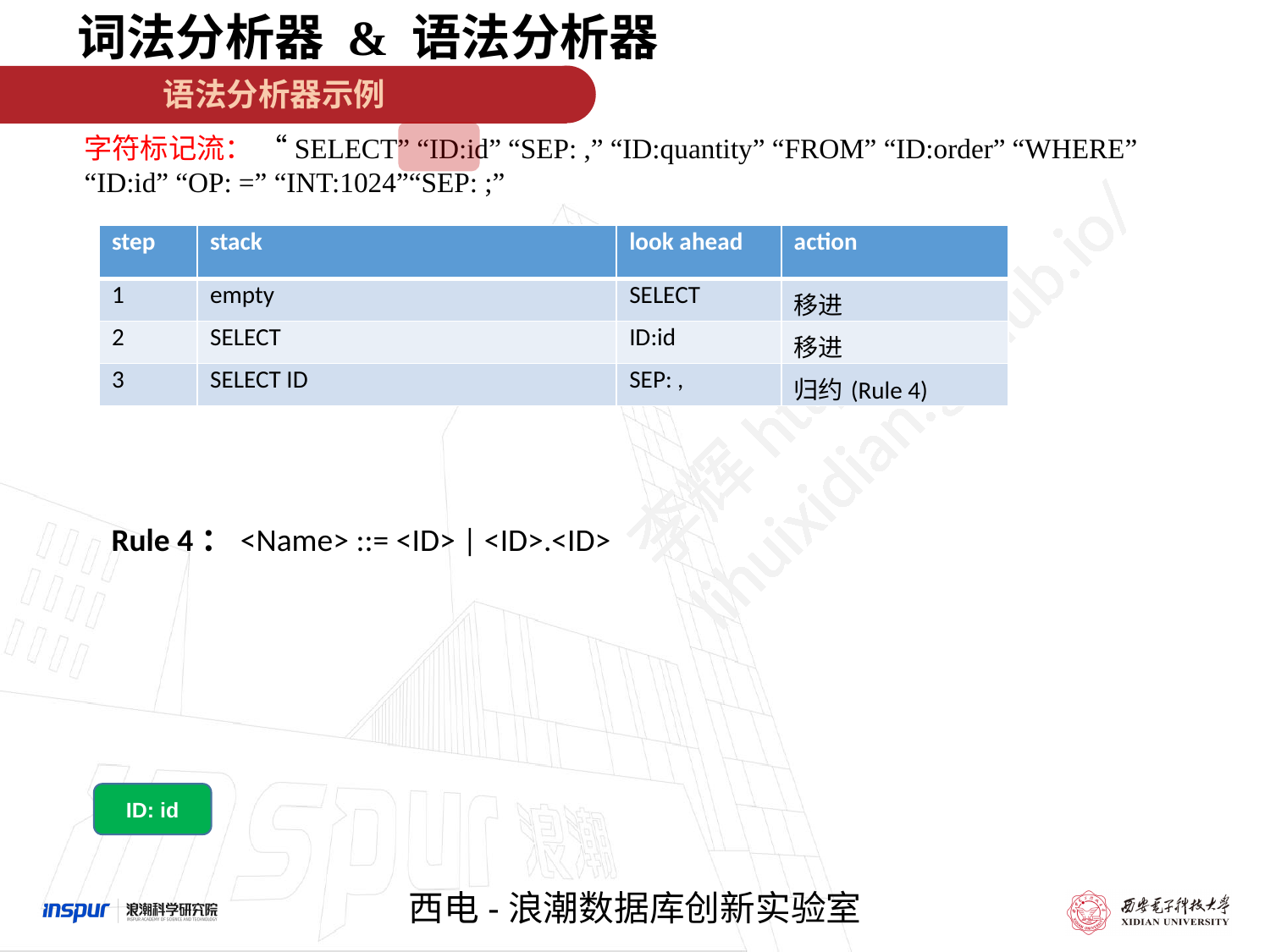

词法分析器 & 语法分析器

语法分析器示例

字符标记流： “SELECT” “ID:id” “SEP: ,” “ID:quantity” “FROM” “ID:order” “WHERE” “ID:id” “OP: =” “INT:1024”“SEP: ;”
| step | stack | look ahead | action |
| --- | --- | --- | --- |
| 1 | empty | SELECT | 移进 |
| 2 | SELECT | ID:id | 移进 |
| 3 | SELECT ID | SEP: , | 归约(Rule 4) |
Rule 4：<Name> ::= <ID> | <ID>.<ID>
ID: id